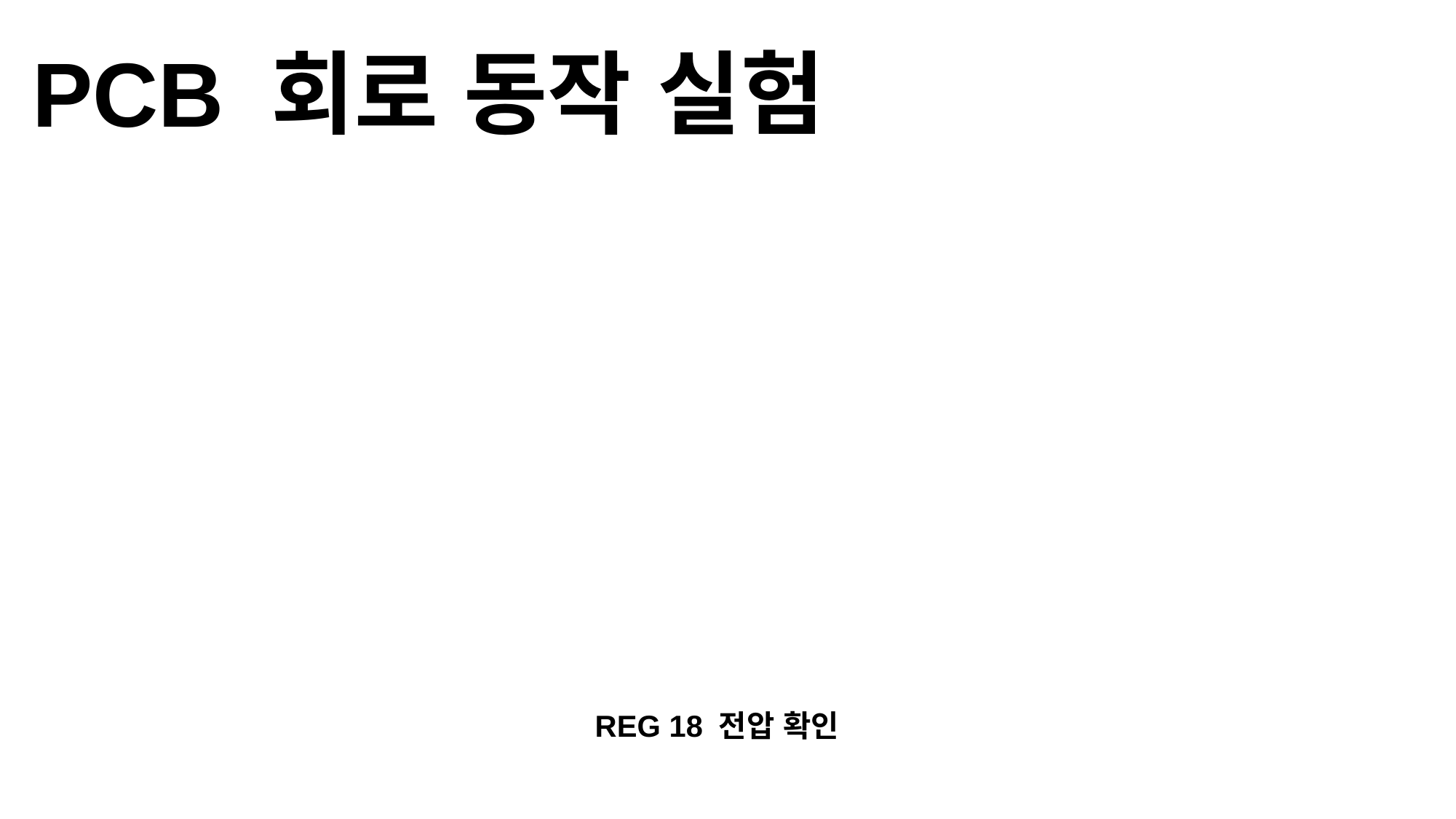

PCB 회로 동작 실험
REG 18 전압 확인